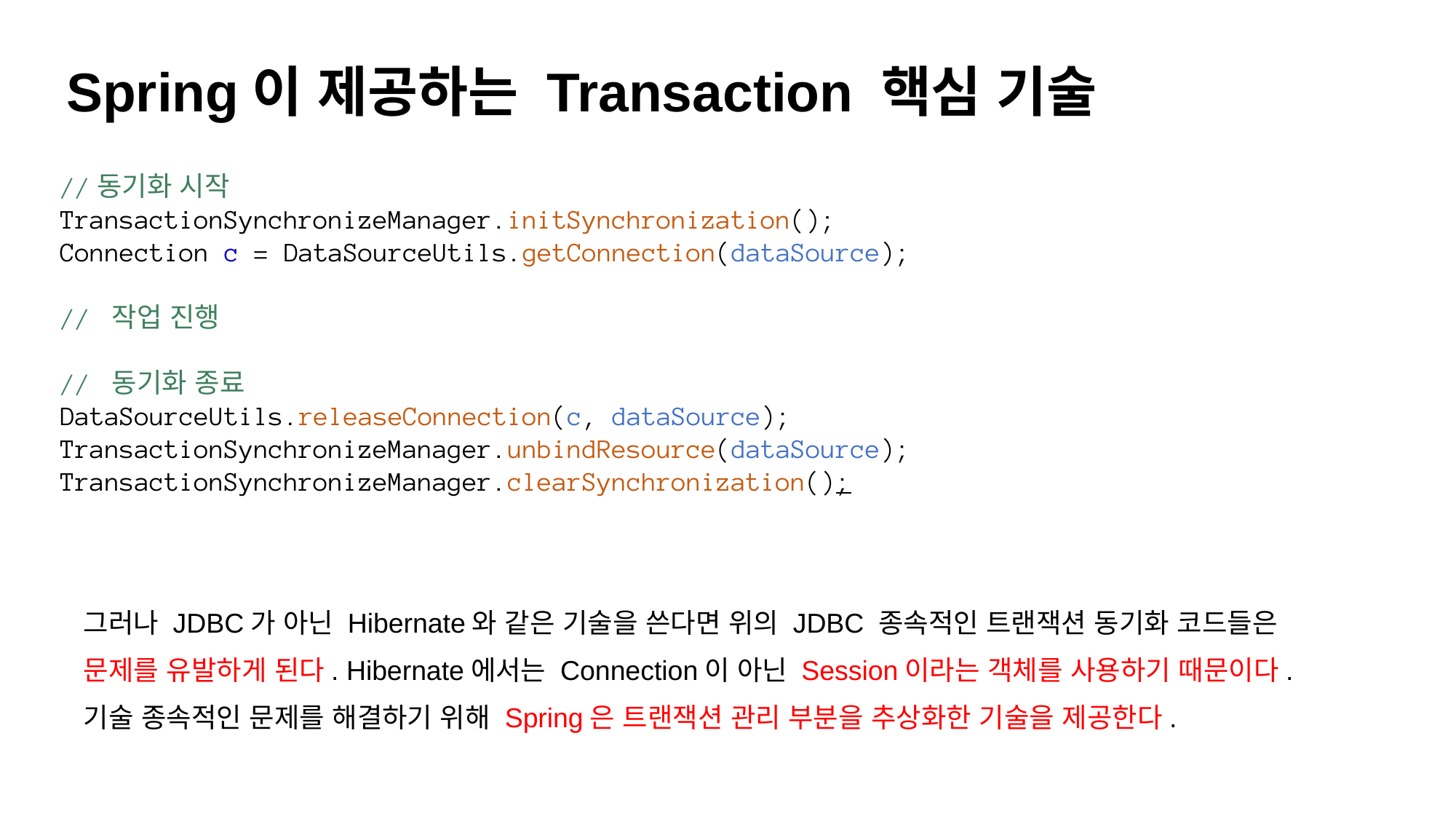

Spring이 제공하는 Transaction 핵심 기술
//동기화 시작
TransactionSynchronizeManager.initSynchronization();
Connection c = DataSourceUtils.getConnection(dataSource);

// 작업 진행

// 동기화 종료
DataSourceUtils.releaseConnection(c, dataSource);
TransactionSynchronizeManager.unbindResource(dataSource);
TransactionSynchronizeManager.clearSynchronization();
그러나 JDBC가 아닌 Hibernate와 같은 기술을 쓴다면 위의 JDBC 종속적인 트랜잭션 동기화 코드들은

문제를 유발하게 된다. Hibernate에서는 Connection이 아닌 Session이라는 객체를 사용하기 때문이다.

기술 종속적인 문제를 해결하기 위해 Spring은 트랜잭션 관리 부분을 추상화한 기술을 제공한다.